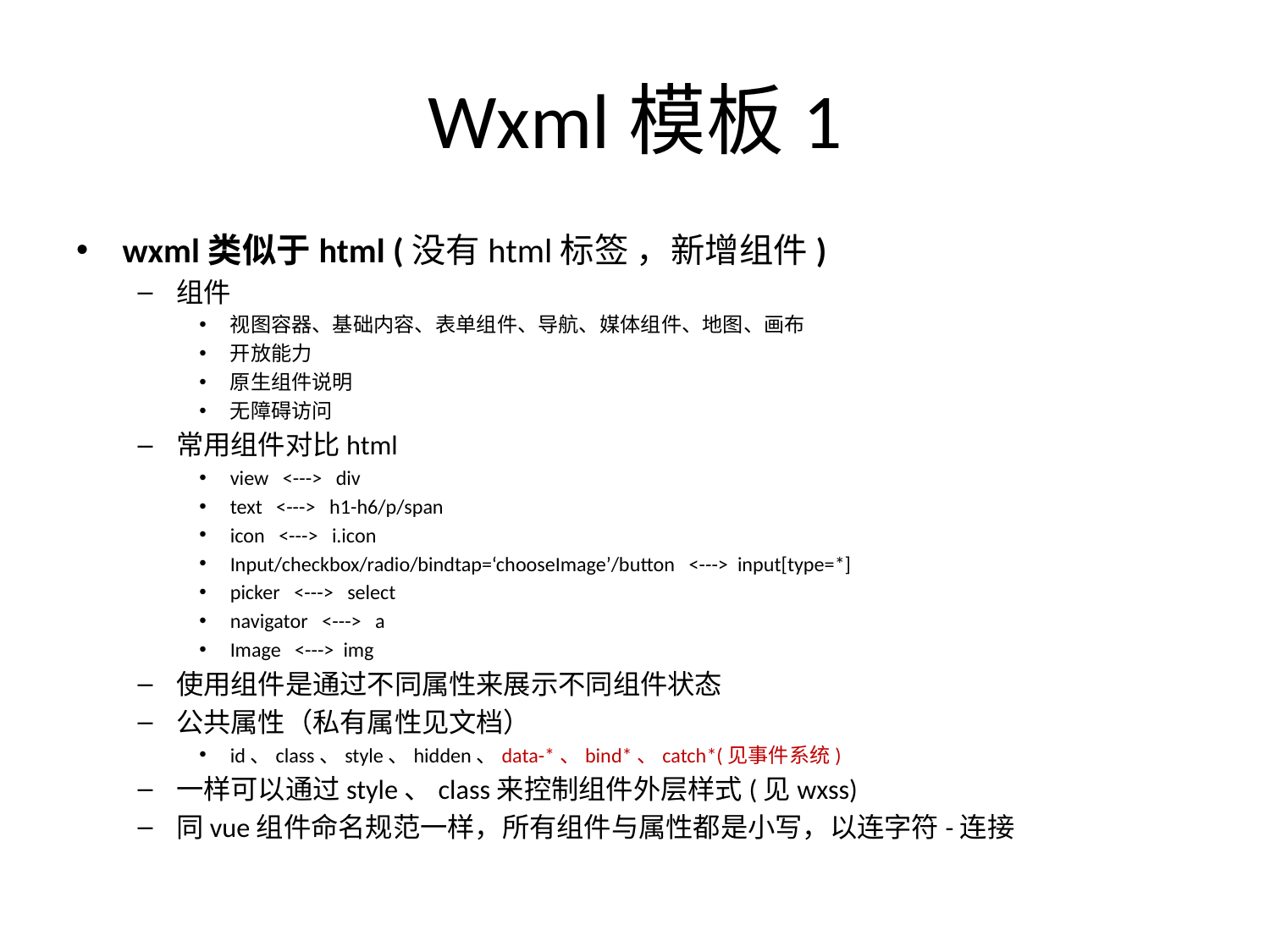

# Wxml模板1
wxml类似于html (没有html标签 ，新增组件)
组件
视图容器、基础内容、表单组件、导航、媒体组件、地图、画布
开放能力
原生组件说明
无障碍访问
常用组件对比html
view   <--->   div
text   <--->   h1-h6/p/span
icon   <--->   i.icon
Input/checkbox/radio/bindtap=‘chooseImage’/button   <--->  input[type=*]
picker   <--->   select
navigator   <--->   a
Image   <--->  img
使用组件是通过不同属性来展示不同组件状态
公共属性（私有属性见文档）
id、class、style、hidden、data-*、bind*、catch*(见事件系统)
一样可以通过style、class来控制组件外层样式(见wxss)
同vue组件命名规范一样，所有组件与属性都是小写，以连字符-连接